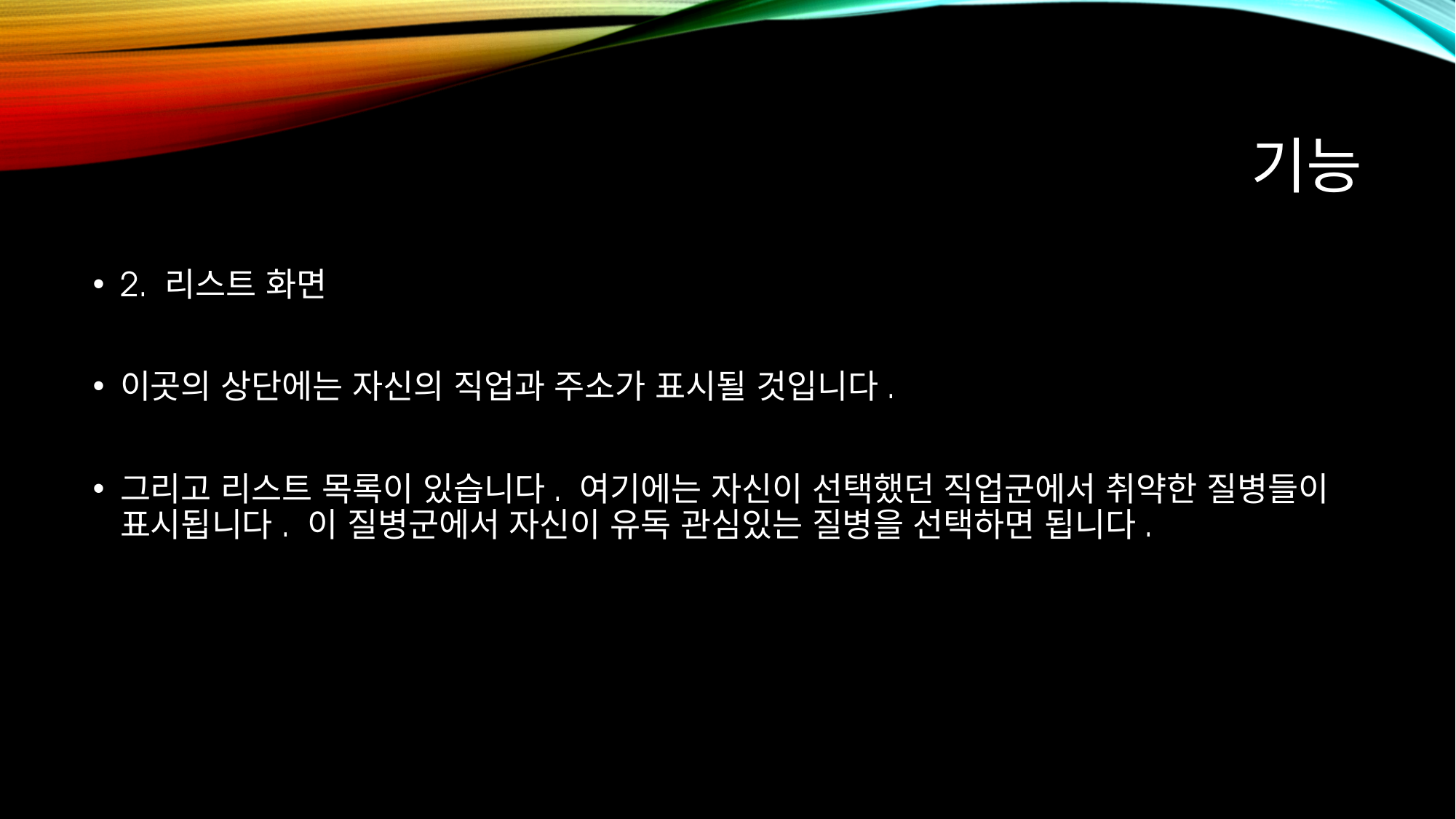

# 기능
2. 리스트 화면

이곳의 상단에는 자신의 직업과 주소가 표시될 것입니다.

그리고 리스트 목록이 있습니다. 여기에는 자신이 선택했던 직업군에서 취약한 질병들이 표시됩니다. 이 질병군에서 자신이 유독 관심있는 질병을 선택하면 됩니다.